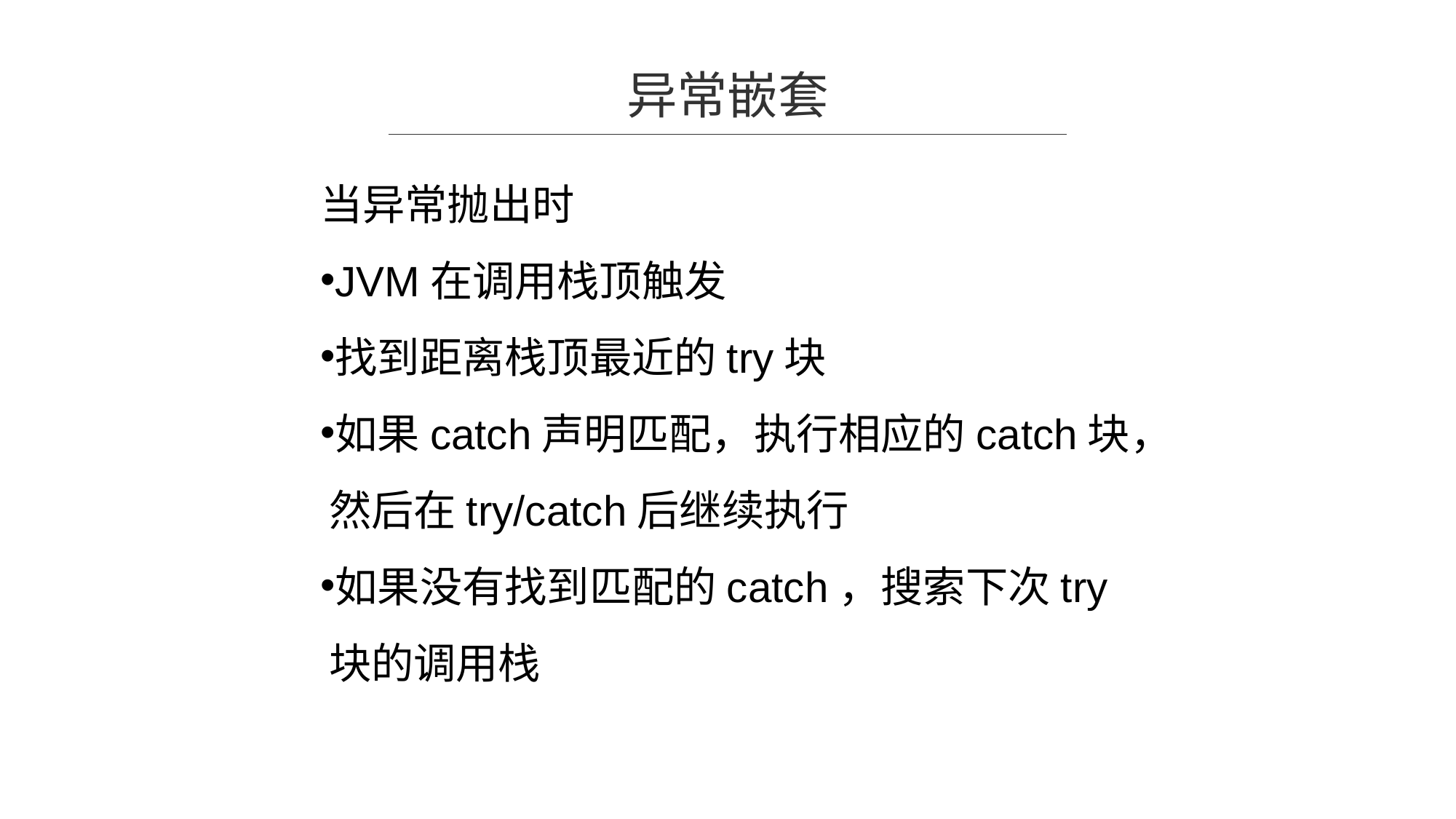

异常嵌套
当异常抛出时
JVM在调用栈顶触发
找到距离栈顶最近的try块
如果catch声明匹配，执行相应的catch块，然后在try/catch后继续执行
如果没有找到匹配的catch，搜索下次try块的调用栈